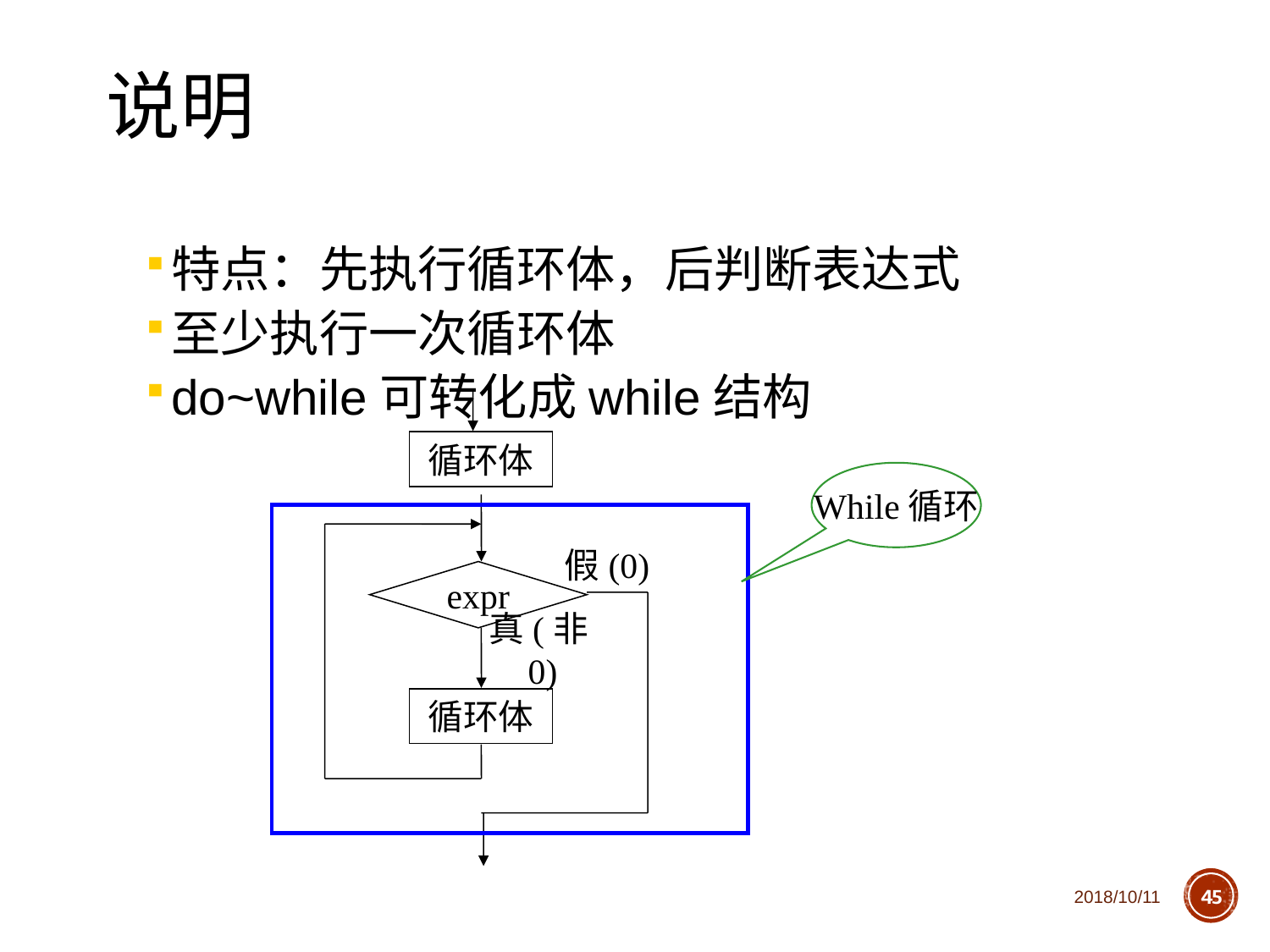

# 说明
特点：先执行循环体，后判断表达式
至少执行一次循环体
do~while可转化成while结构

循环体
While循环

假(0)
expr

真(非0)

循环体

2018/10/11
45